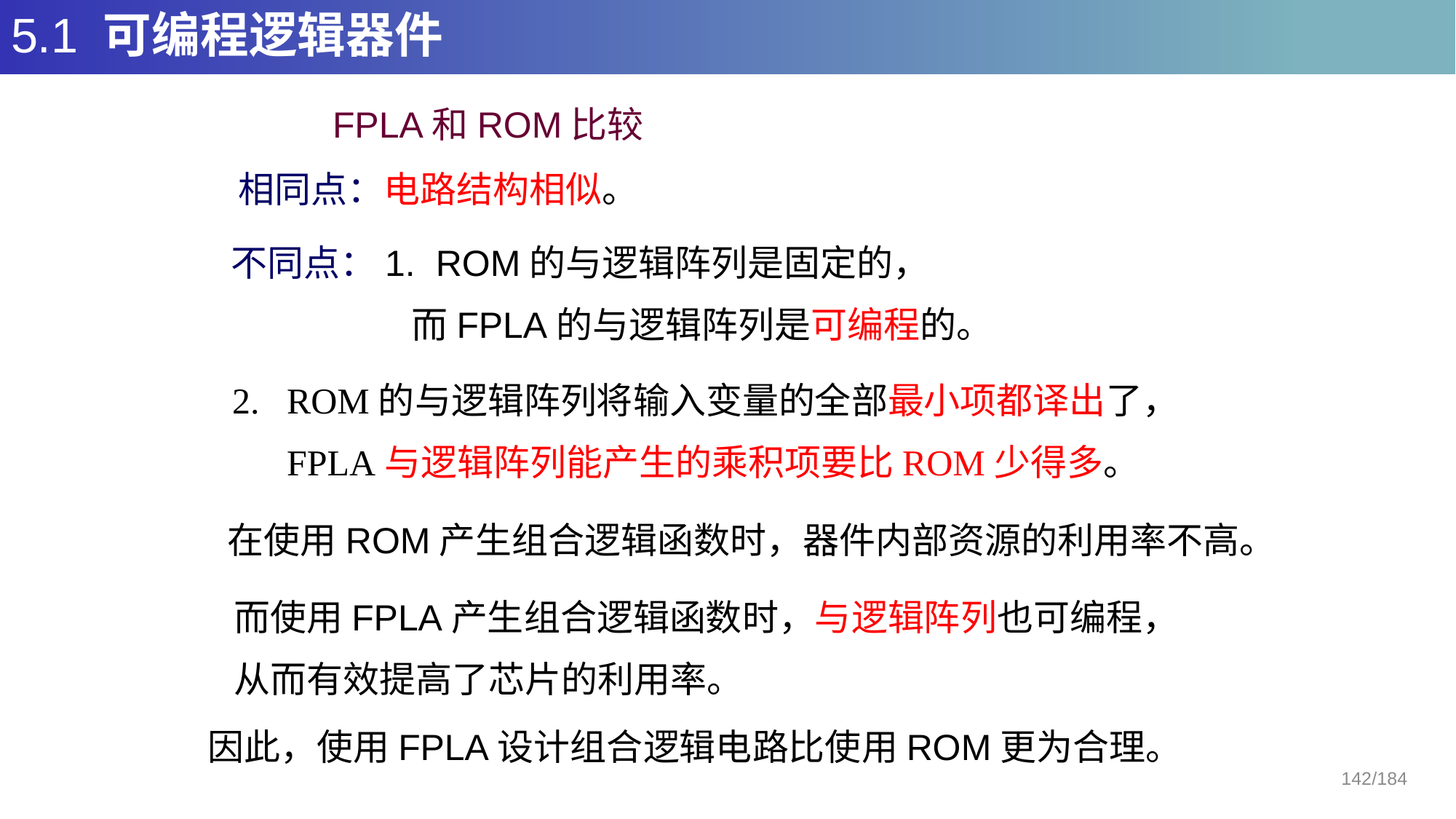

# 5.1 可编程逻辑器件
FPLA和ROM比较
相同点：电路结构相似。
不同点：1.  ROM的与逻辑阵列是固定的，
                     而FPLA的与逻辑阵列是可编程的。
ROM的与逻辑阵列将输入变量的全部最小项都译出了，
      FPLA与逻辑阵列能产生的乘积项要比ROM少得多。
在使用ROM产生组合逻辑函数时，器件内部资源的利用率不高。
而使用FPLA产生组合逻辑函数时，与逻辑阵列也可编程，
从而有效提高了芯片的利用率。
因此，使用FPLA设计组合逻辑电路比使用ROM更为合理。
142/184